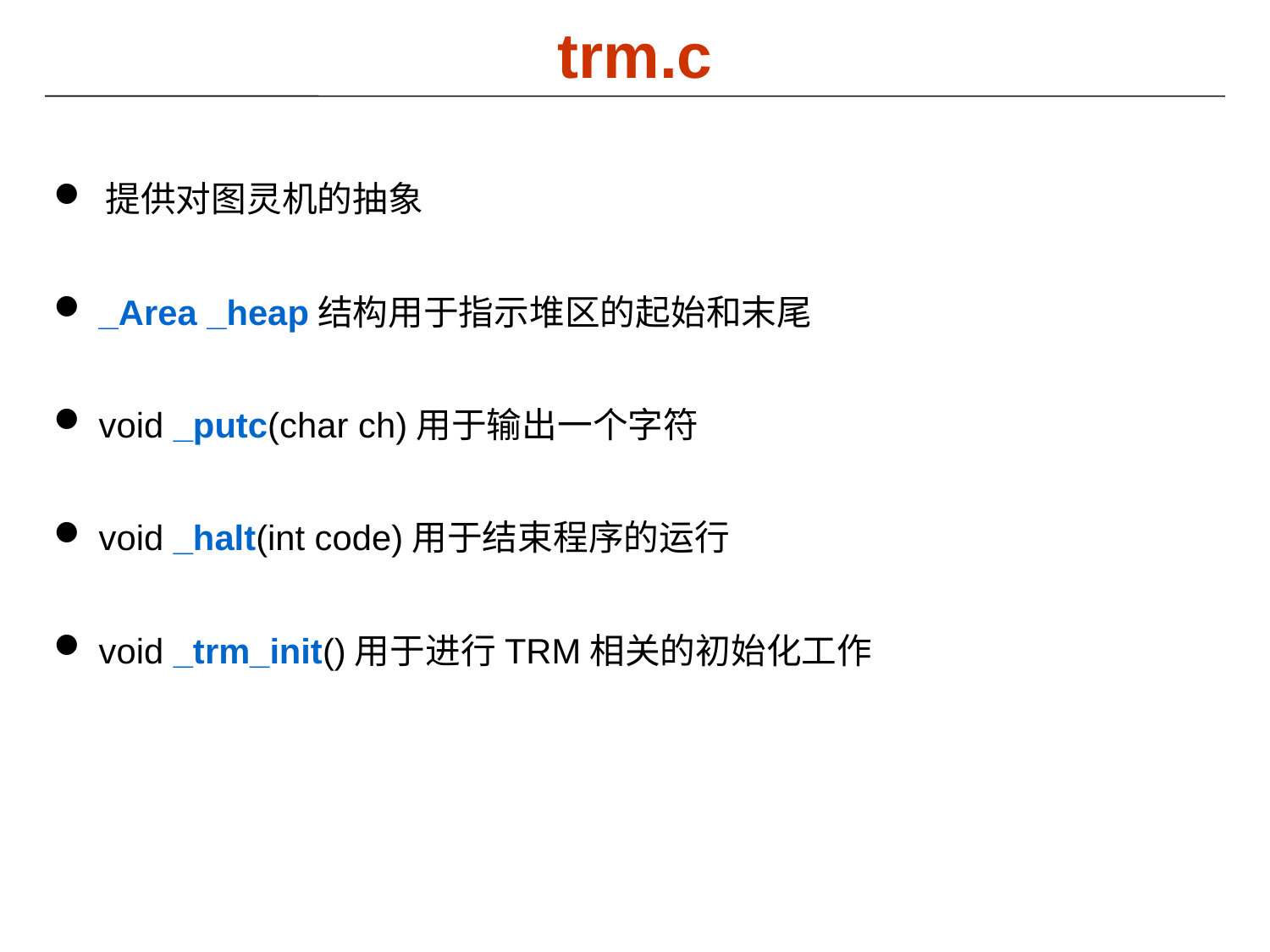

# trm.c
 提供对图灵机的抽象

 _Area _heap结构用于指示堆区的起始和末尾

 void _putc(char ch)用于输出一个字符

 void _halt(int code)用于结束程序的运行

 void _trm_init()用于进行TRM相关的初始化工作